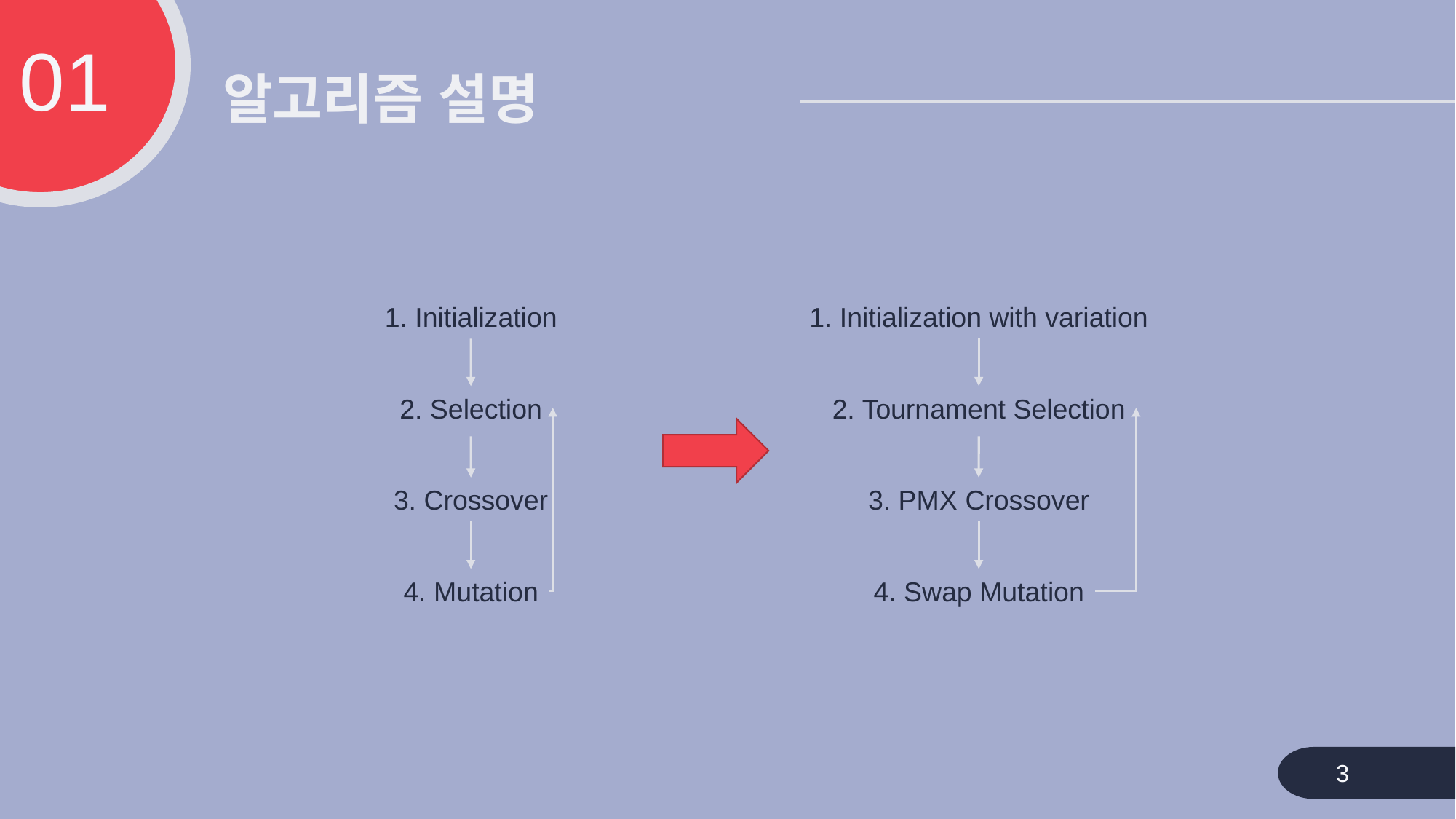

01
# 알고리즘 설명
1. Initialization
1. Initialization with variation
2. Selection
2. Tournament Selection

3. Crossover
3. PMX Crossover
4. Mutation
4. Swap Mutation
3